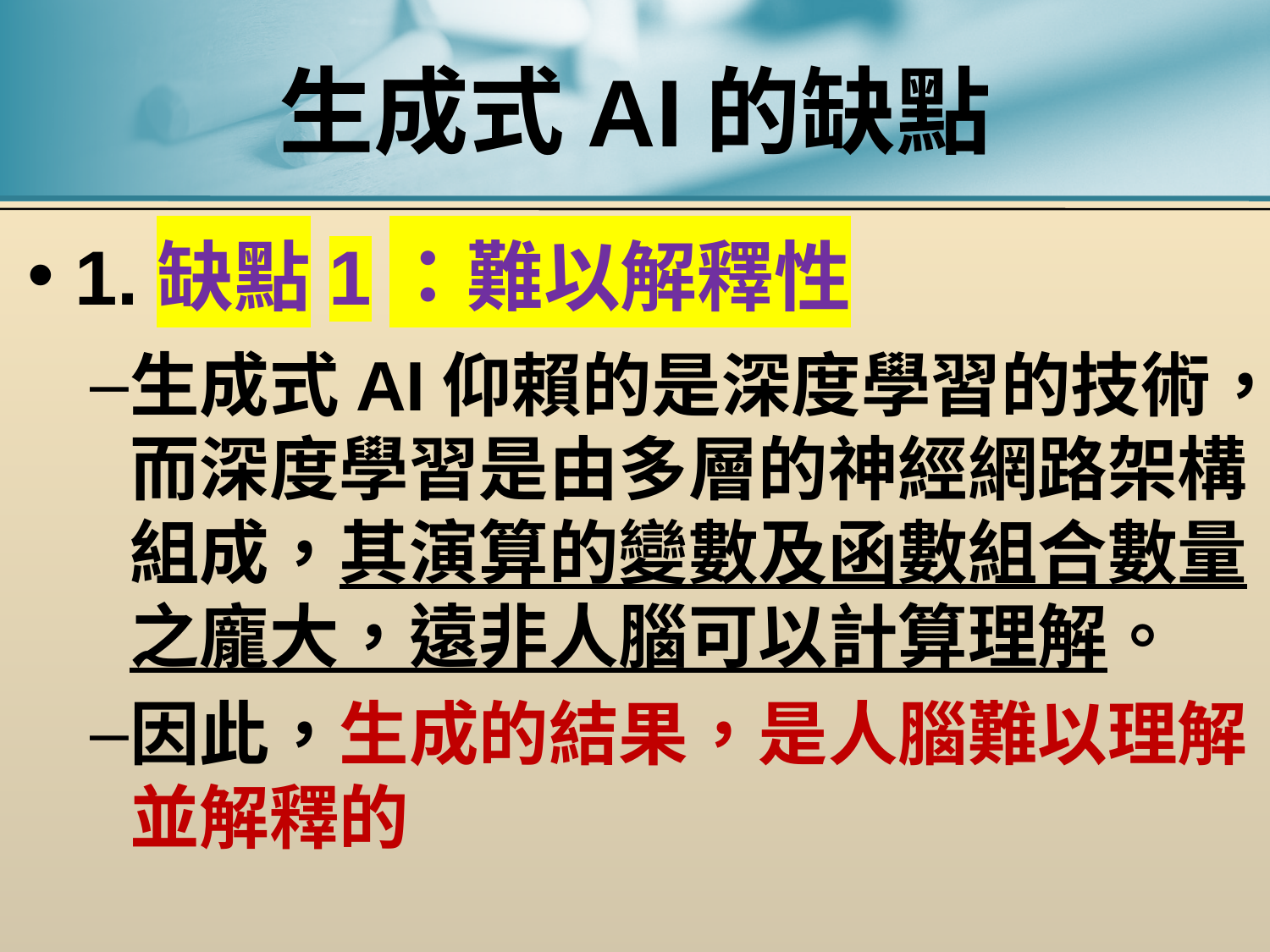

# 生成式AI的缺點
1.缺點1：難以解釋性
生成式AI仰賴的是深度學習的技術，而深度學習是由多層的神經網路架構組成，其演算的變數及函數組合數量之龐大，遠非人腦可以計算理解。
因此，生成的結果，是人腦難以理解並解釋的